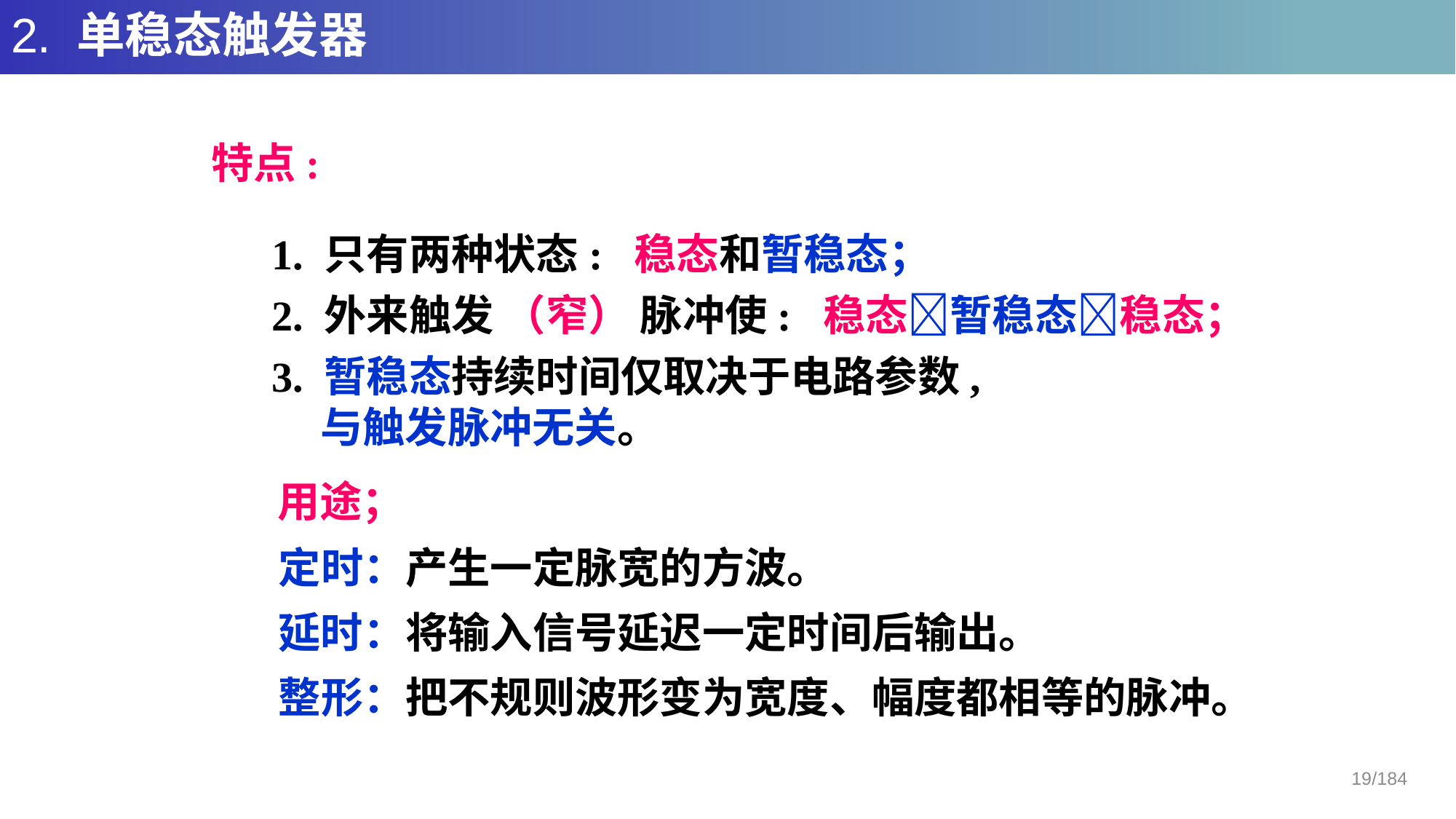

# 2. 单稳态触发器
特点:
1. 只有两种状态:  稳态和暂稳态；
2. 外来触发 （窄） 脉冲使:  稳态→暂稳态→稳态；
3. 暂稳态持续时间仅取决于电路参数,
    与触发脉冲无关。
用途；
定时：产生一定脉宽的方波。
延时：将输入信号延迟一定时间后输出。
整形：把不规则波形变为宽度、幅度都相等的脉冲。
19/184